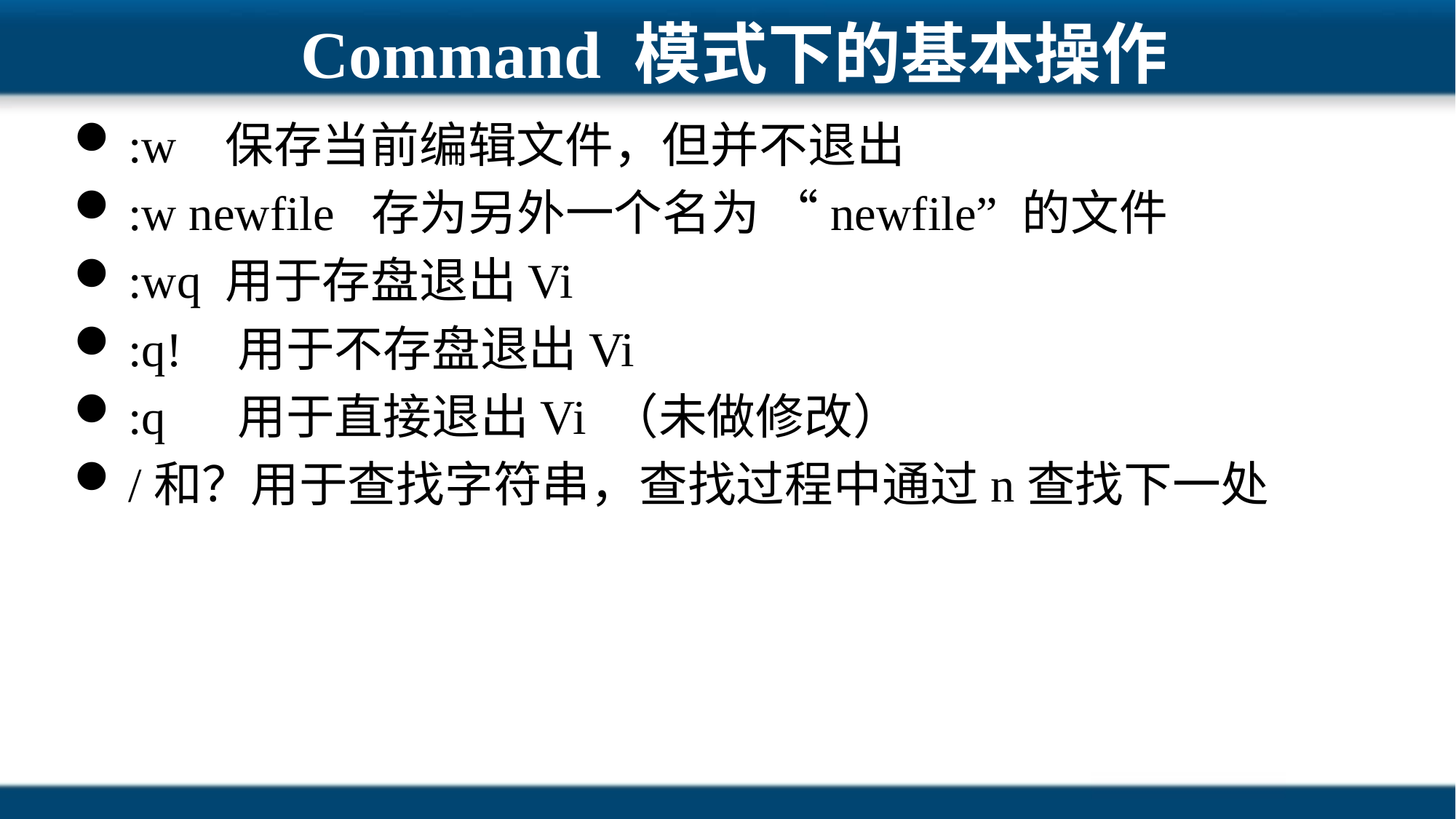

# Command 模式下的基本操作
:w   保存当前编辑文件，但并不退出
:w newfile  存为另外一个名为 “newfile” 的文件
:wq 用于存盘退出Vi
:q!	用于不存盘退出Vi
:q	用于直接退出Vi （未做修改）
/和？用于查找字符串，查找过程中通过n查找下一处